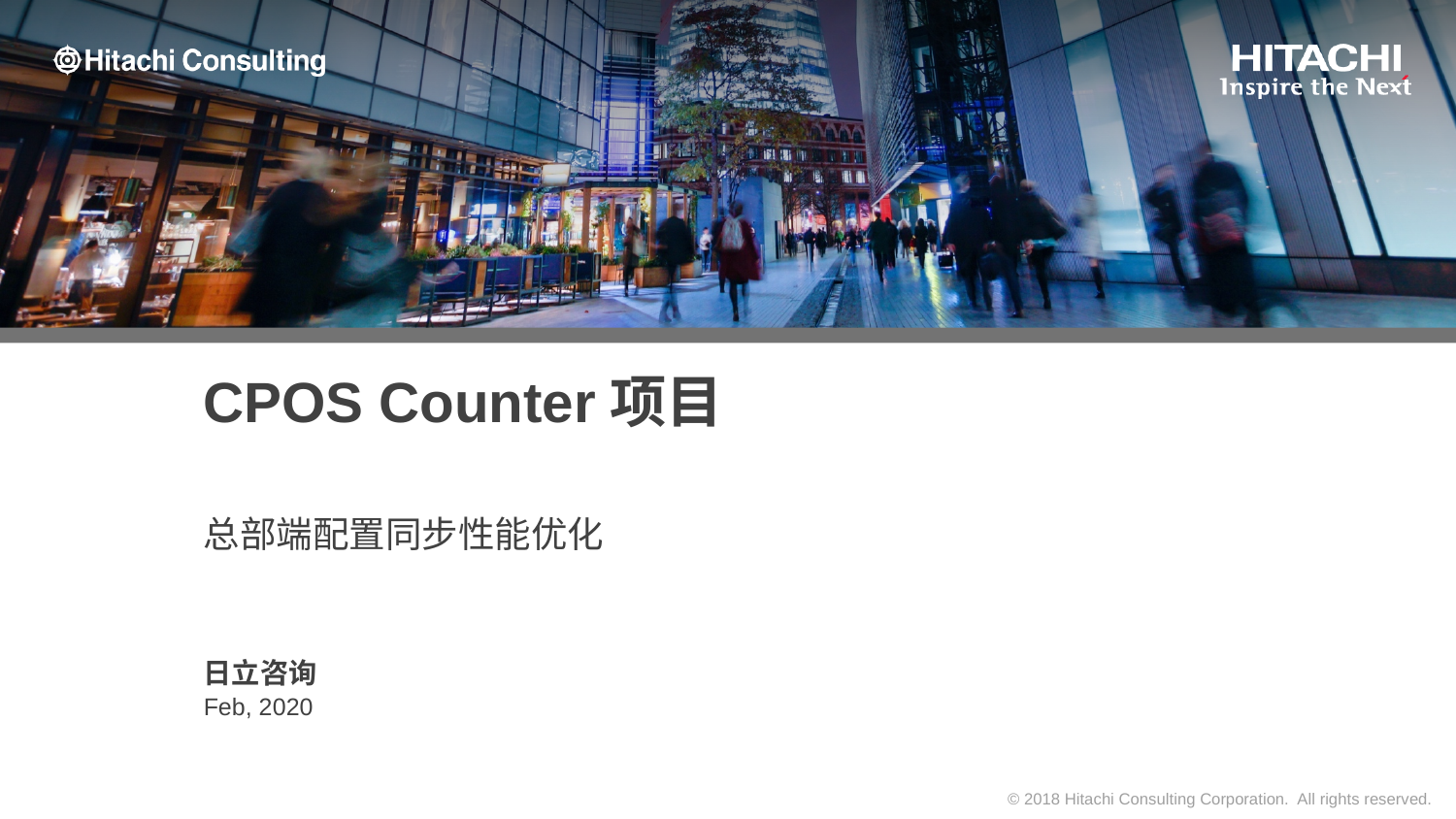

# CPOS Counter项目
总部端配置同步性能优化
日立咨询
Feb, 2020